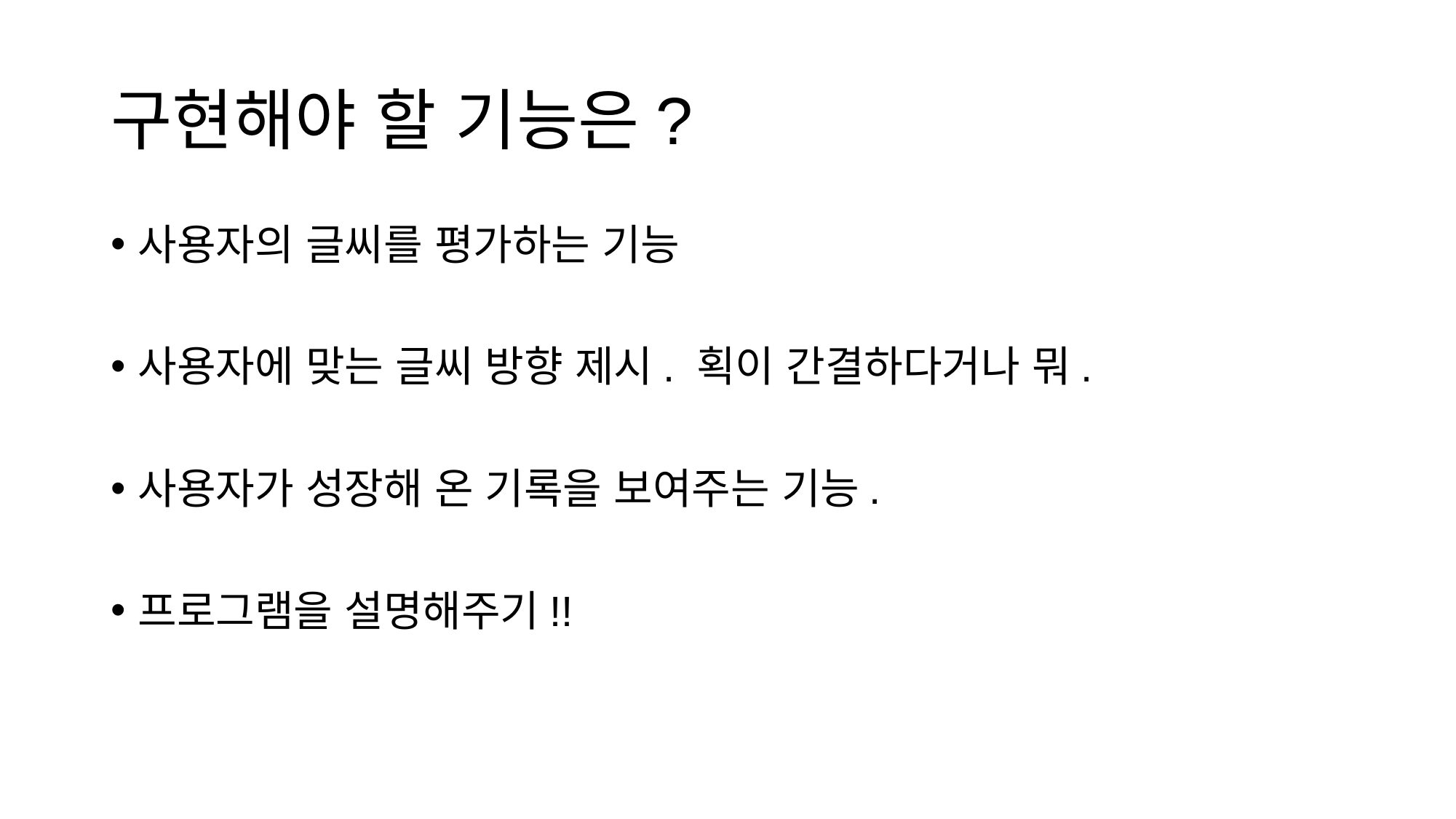

# 구현해야 할 기능은?
사용자의 글씨를 평가하는 기능

사용자에 맞는 글씨 방향 제시. 획이 간결하다거나 뭐.

사용자가 성장해 온 기록을 보여주는 기능.

프로그램을 설명해주기!!